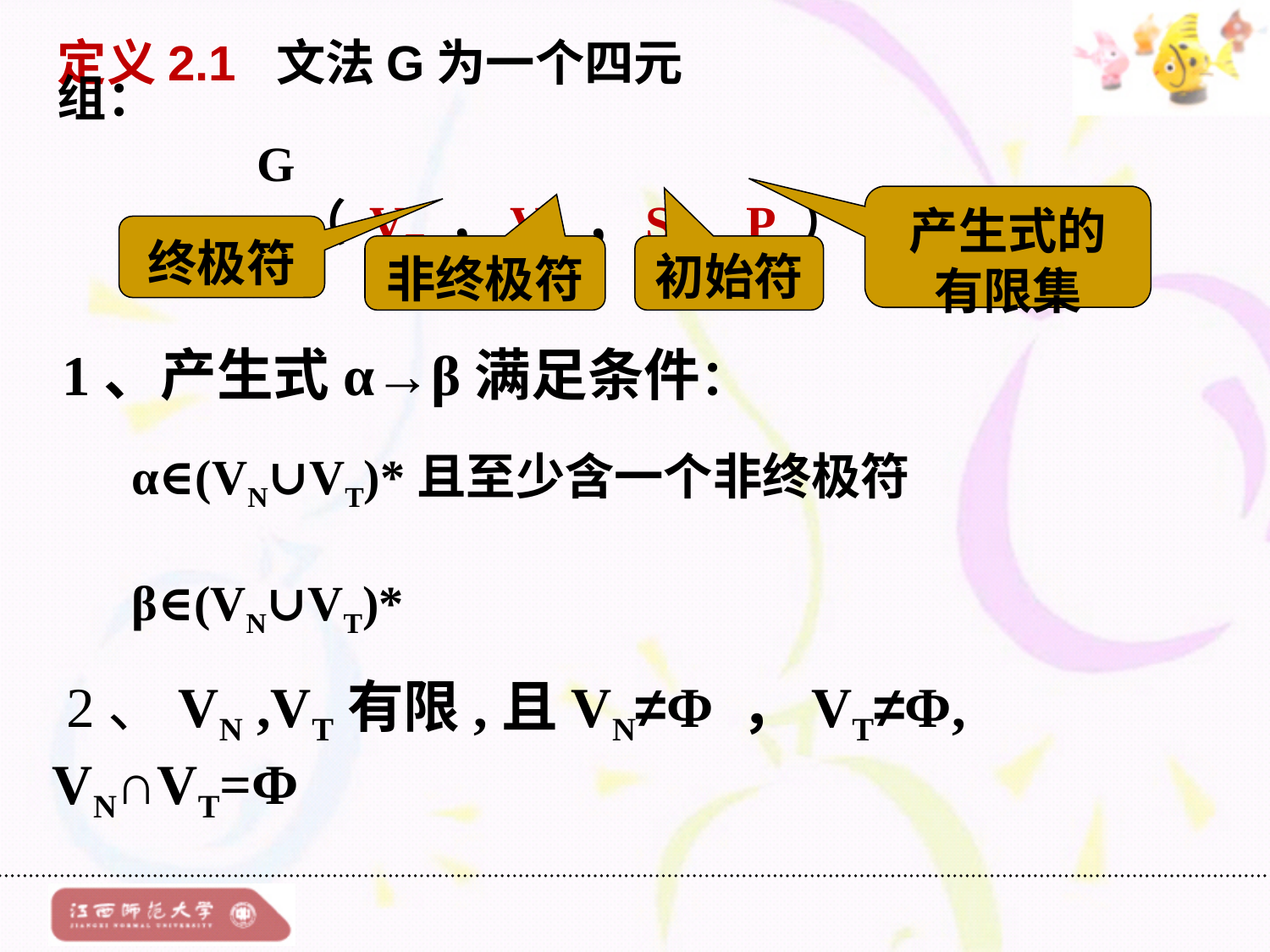

定义2.1  文法G为一个四元组：
G =（ VT ，VN ，S，P ）
产生式的
有限集
终极符
非终极符
初始符
1、产生式α→β满足条件：
α∈(VN∪VT)*且至少含一个非终极符
β∈(VN∪VT)*
 2、VN ,VT有限,且VN≠Φ ，VT≠Φ, VN∩VT=Φ